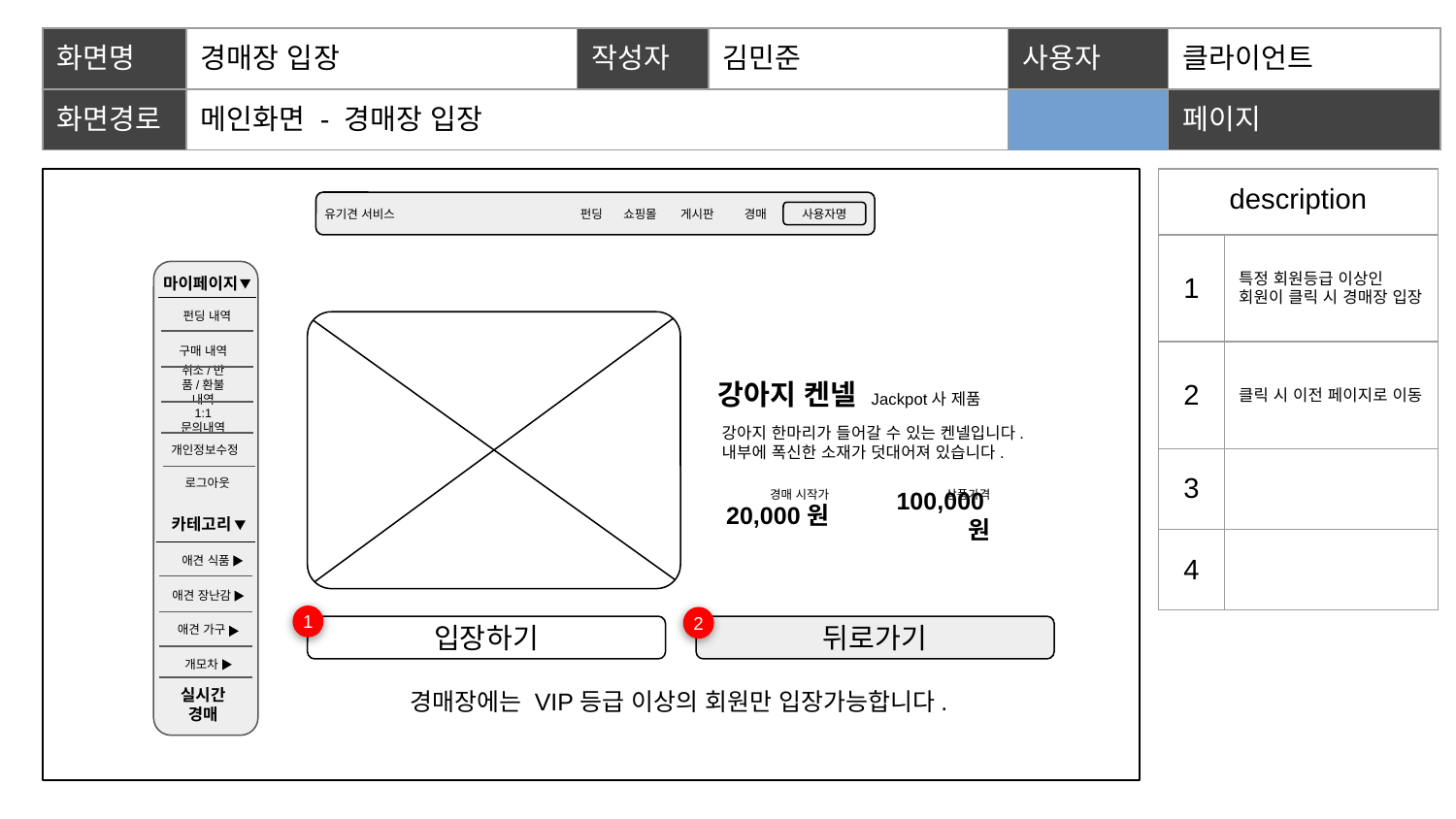

| 화면명 | 경매장 입장 | 작성자 | 김민준 |  | 사용자 | 클라이언트 |
| --- | --- | --- | --- | --- | --- | --- |
| 화면경로 | 메인화면 - 경매장 입장 |  |  |  | 페이지 | 15 |

| description |  |
| --- | --- |
| 1 | 특정 회원등급 이상인 회원이 클릭 시 경매장 입장 |
| 2 | 클릭 시 이전 페이지로 이동 |
| 3 |  |
| 4 |  |

유기견 서비스
펀딩
쇼핑몰
게시판
경매
사용자명

마이페이지

펀딩 내역

구매 내역
강아지 켄넬 Jackpot사 제품
취소/반품/환불 내역
1:1 문의내역
강아지 한마리가 들어갈 수 있는 켄넬입니다.
내부에 폭신한 소재가 덧대어져 있습니다.
개인정보수정
로그아웃
상품가격
경매 시작가
20,000원
100,000원
카테고리

애견 식품

애견 장난감

1
2
입장하기
뒤로가기
애견 가구

개모차

경매장에는 VIP등급 이상의 회원만 입장가능합니다.
실시간 경매